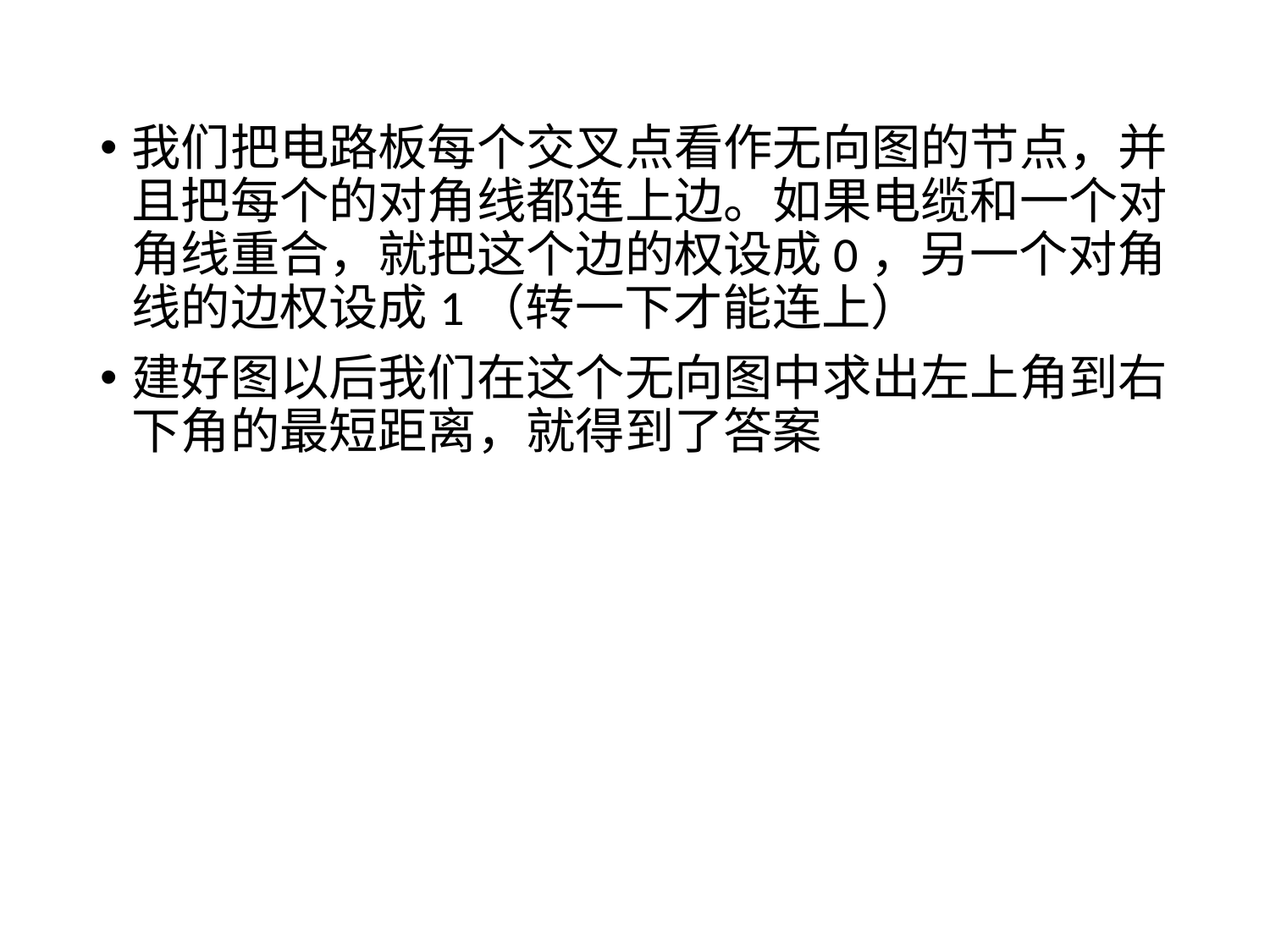

我们把电路板每个交叉点看作无向图的节点，并且把每个的对角线都连上边。如果电缆和一个对角线重合，就把这个边的权设成0，另一个对角线的边权设成1（转一下才能连上）
建好图以后我们在这个无向图中求出左上角到右下角的最短距离，就得到了答案